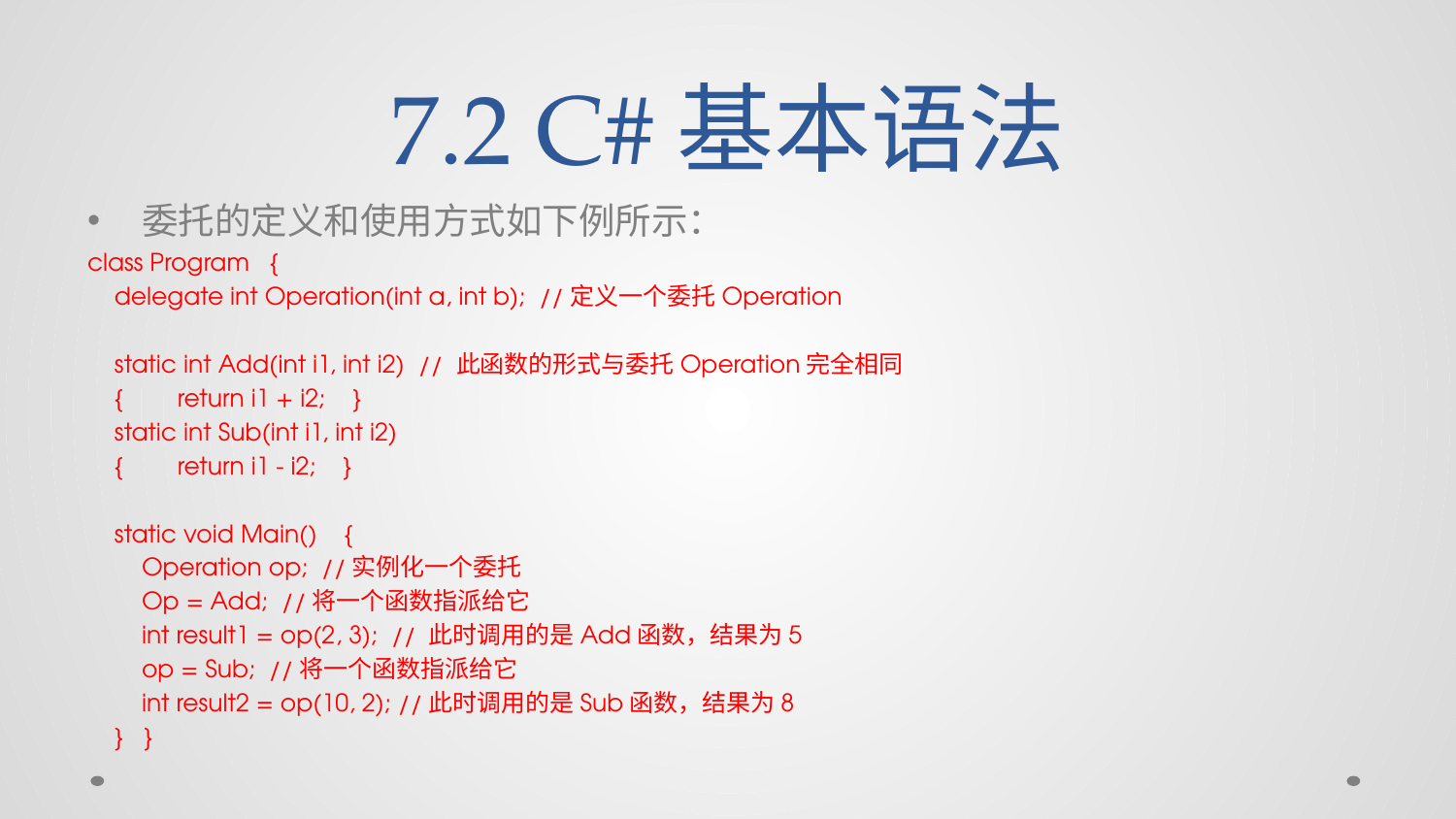

# 7.2 C#基本语法
委托的定义和使用方式如下例所示：
class Program   {
    delegate int Operation(int a, int b);  //定义一个委托Operation

    static int Add(int i1, int i2)  // 此函数的形式与委托Operation完全相同
    {        return i1 + i2;    }
    static int Sub(int i1, int i2)
    {        return i1 - i2;    }

    static void Main()    {
        Operation op;  //实例化一个委托
        Op = Add;  //将一个函数指派给它
        int result1 = op(2, 3);  // 此时调用的是Add函数，结果为5
        op = Sub;  //将一个函数指派给它
        int result2 = op(10, 2); //此时调用的是Sub函数，结果为8
    }   }